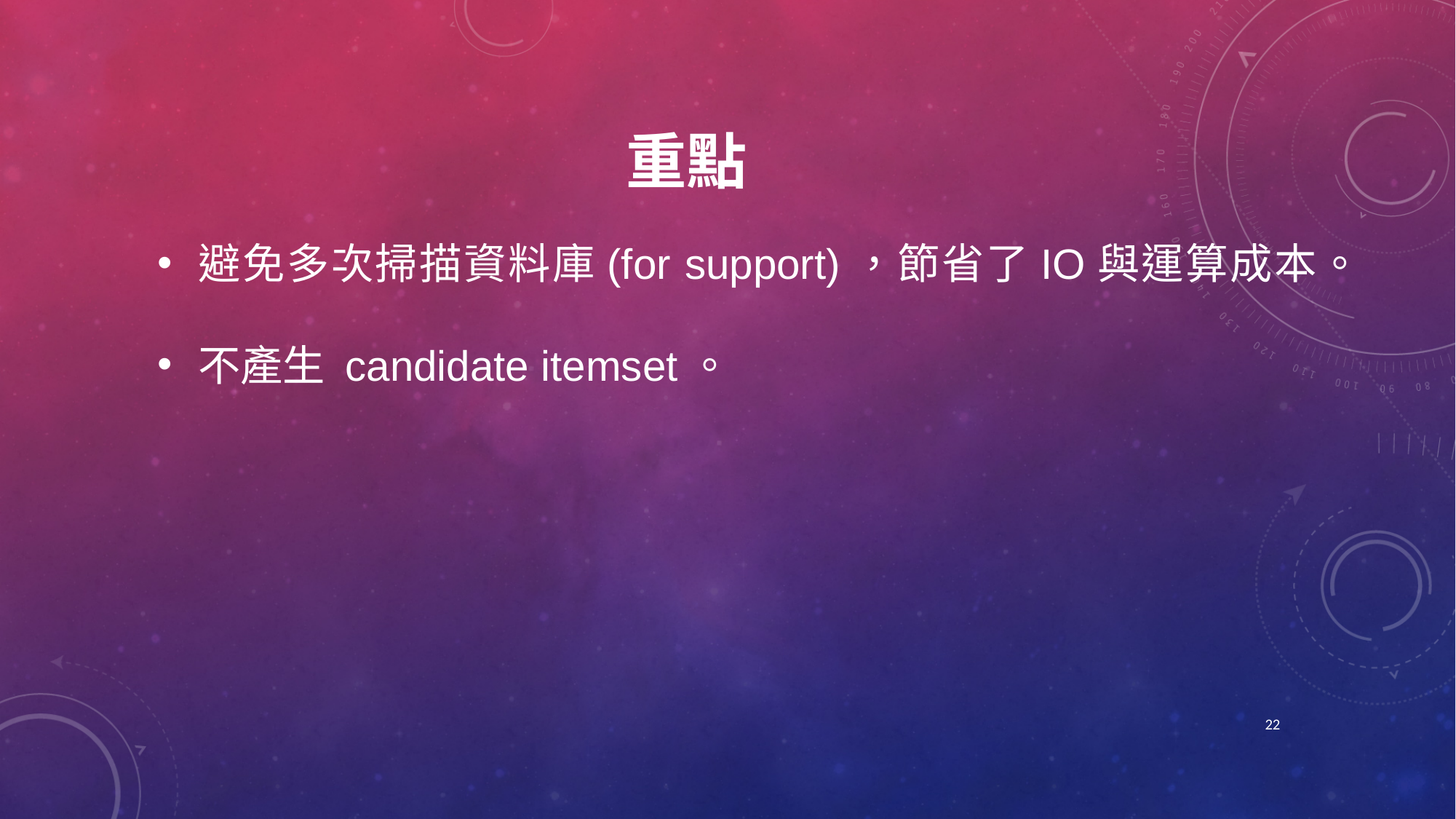

# 重點
避免多次掃描資料庫(for support)，節省了IO與運算成本。

不產生 candidate itemset。
22